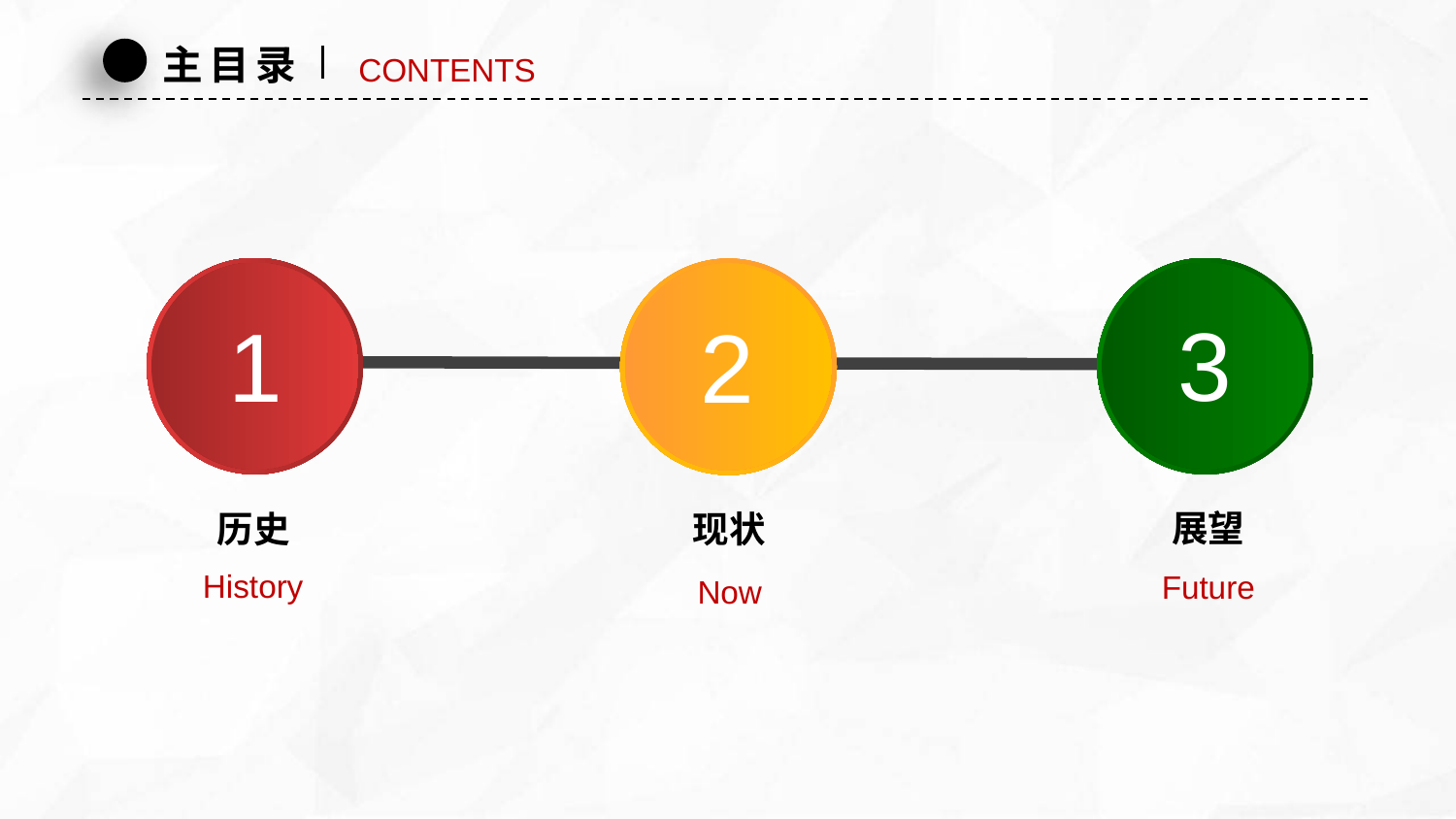

主目录

CONTENTS

1

3

2

展望
Future
现状
Now
历史
History
延时符